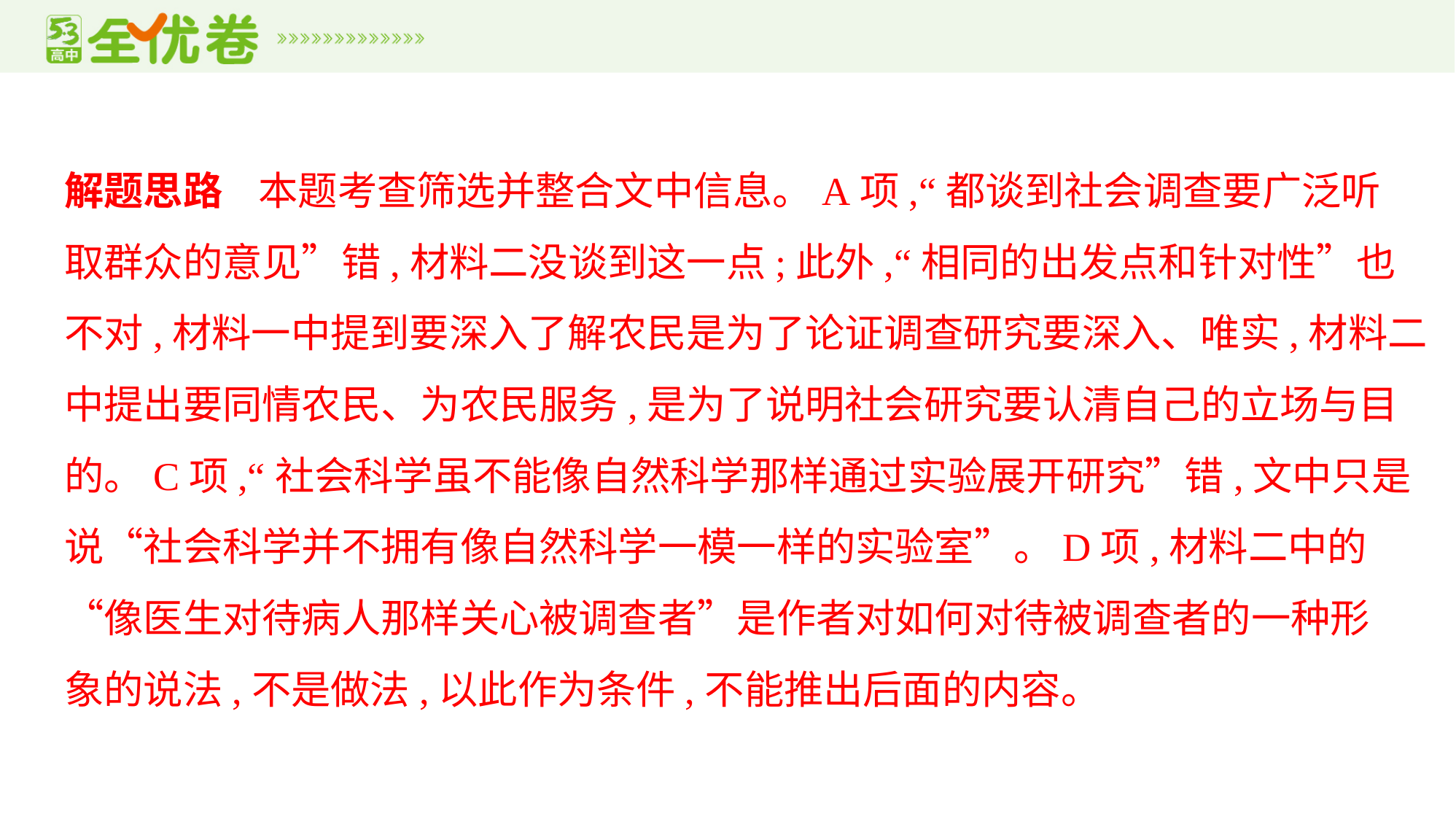

解题思路    本题考查筛选并整合文中信息。A项,“都谈到社会调查要广泛听
取群众的意见”错,材料二没谈到这一点;此外,“相同的出发点和针对性”也
不对,材料一中提到要深入了解农民是为了论证调查研究要深入、唯实,材料二
中提出要同情农民、为农民服务,是为了说明社会研究要认清自己的立场与目
的。C项,“社会科学虽不能像自然科学那样通过实验展开研究”错,文中只是
说“社会科学并不拥有像自然科学一模一样的实验室”。D项,材料二中的
“像医生对待病人那样关心被调查者”是作者对如何对待被调查者的一种形
象的说法,不是做法,以此作为条件,不能推出后面的内容。